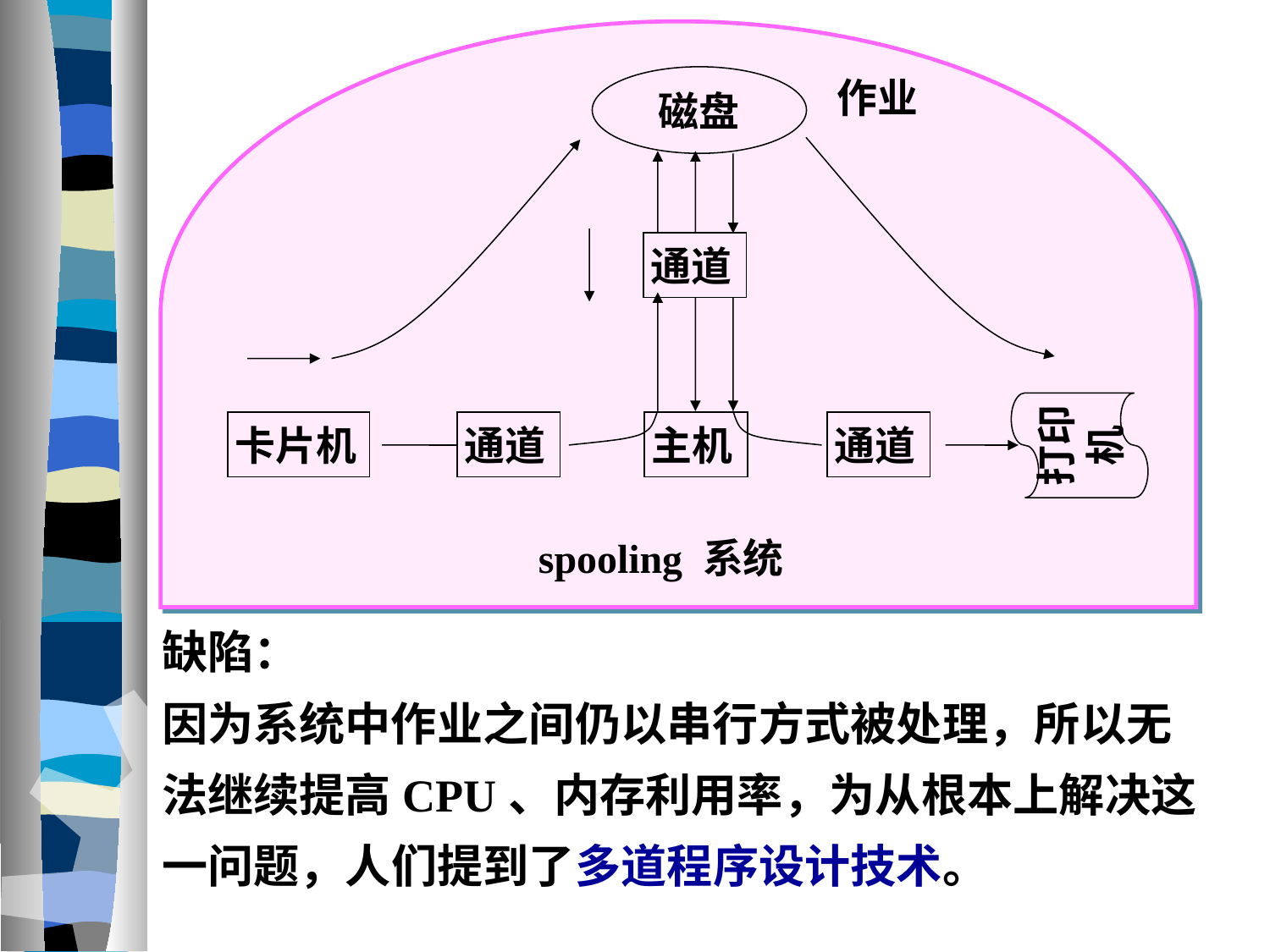

作业
磁盘

通道

打印
机

卡片机
通道
主机
通道

spooling 系统
缺陷：
因为系统中作业之间仍以串行方式被处理，所以无法继续提高CPU、内存利用率，为从根本上解决这一问题，人们提到了多道程序设计技术。